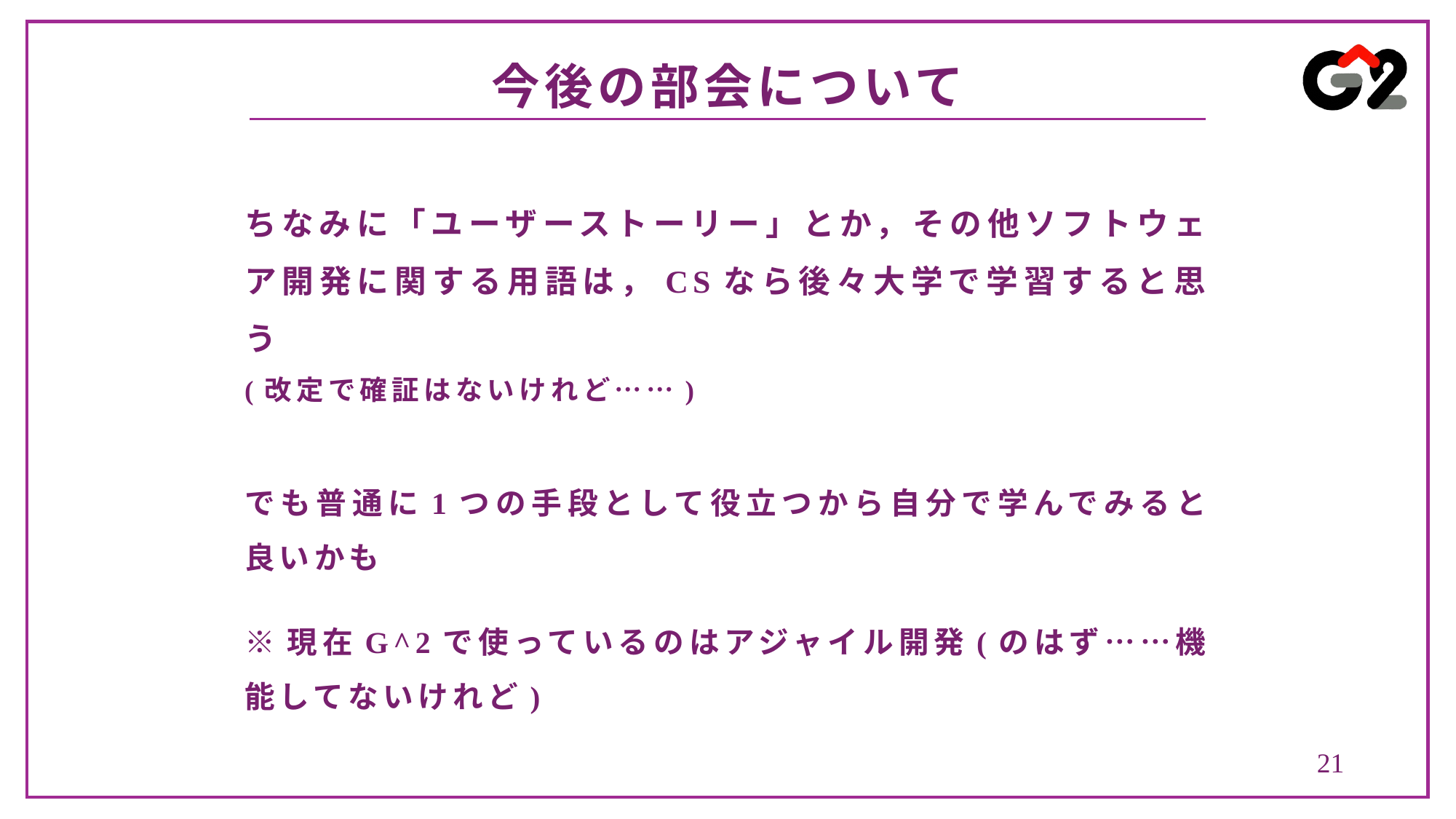

今後の部会について
ちなみに「ユーザーストーリー」とか，その他ソフトウェア開発に関する用語は，CSなら後々大学で学習すると思う
(改定で確証はないけれど……)

でも普通に1つの手段として役立つから自分で学んでみると良いかも

※現在G^2で使っているのはアジャイル開発(のはず……機能してないけれど)
21